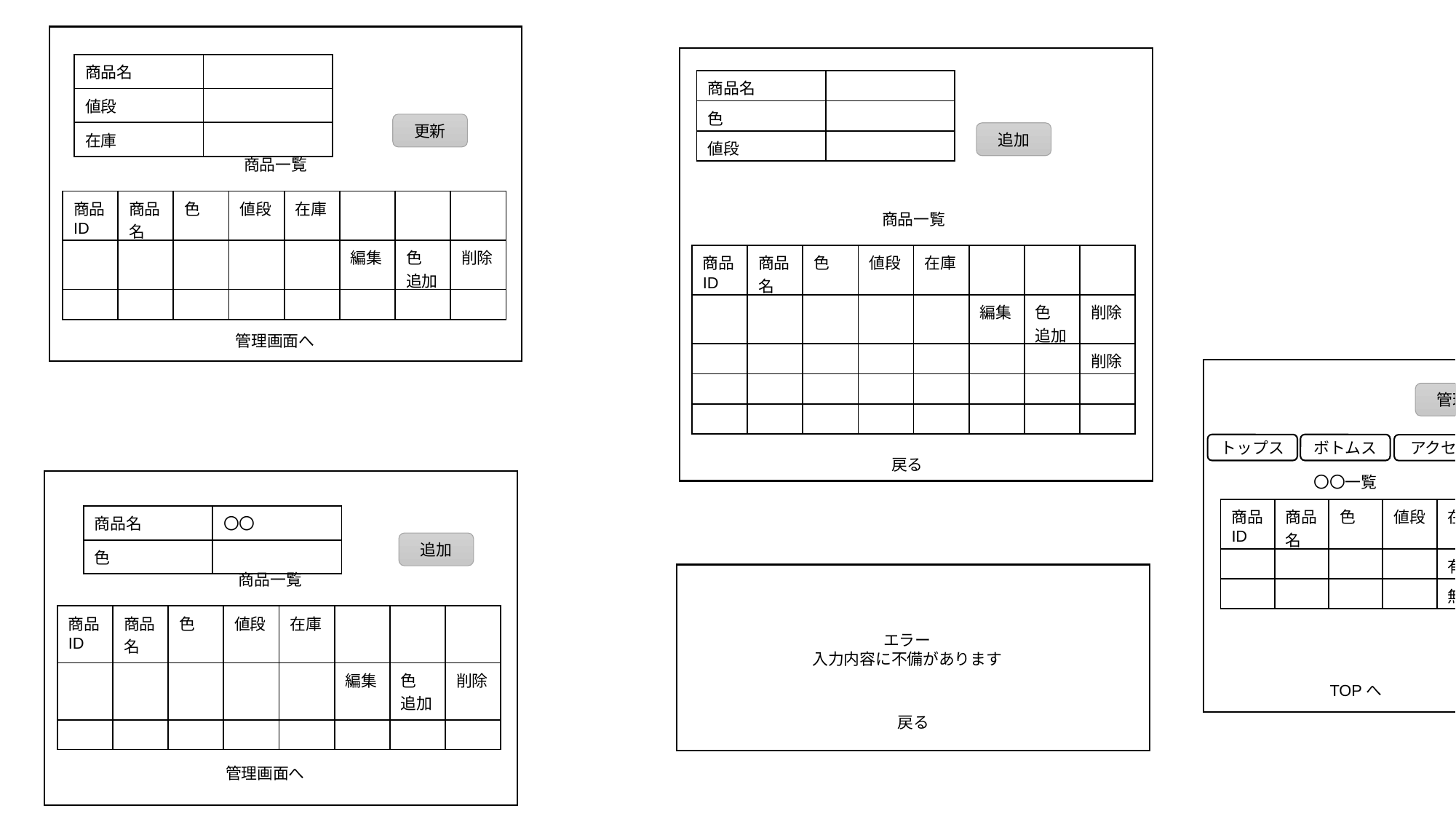

| 商品名 |  |
| --- | --- |
| 値段 |  |
| 在庫 |  |
| 商品名 |  |
| --- | --- |
| 色 |  |
| 値段 |  |
更新
追加
商品一覧
| 商品ID | 商品名 | 色 | 値段 | 在庫 |  |  |  |
| --- | --- | --- | --- | --- | --- | --- | --- |
|  |  |  |  |  | 編集 | 色 追加 | 削除 |
|  |  |  |  |  |  |  |  |
商品一覧
| 商品ID | 商品名 | 色 | 値段 | 在庫 |  |  |  |
| --- | --- | --- | --- | --- | --- | --- | --- |
|  |  |  |  |  | 編集 | 色 追加 | 削除 |
|  |  |  |  |  |  |  | 削除 |
|  |  |  |  |  |  |  |  |
|  |  |  |  |  |  |  |  |
管理画面へ

管理
トップス
ボトムス
アクセサリ
戻る

〇〇一覧

| 商品ID | 商品名 | 色 | 値段 | 在庫 |
| --- | --- | --- | --- | --- |
|  |  |  |  | 有 |
|  |  |  |  | 無 |
| 商品名 | 〇〇 |
| --- | --- |
| 色 |  |
追加
商品一覧

| 商品ID | 商品名 | 色 | 値段 | 在庫 |  |  |  |
| --- | --- | --- | --- | --- | --- | --- | --- |
|  |  |  |  |  | 編集 | 色 追加 | 削除 |
|  |  |  |  |  |  |  |  |
エラー
入力内容に不備があります
TOPへ
戻る
管理画面へ